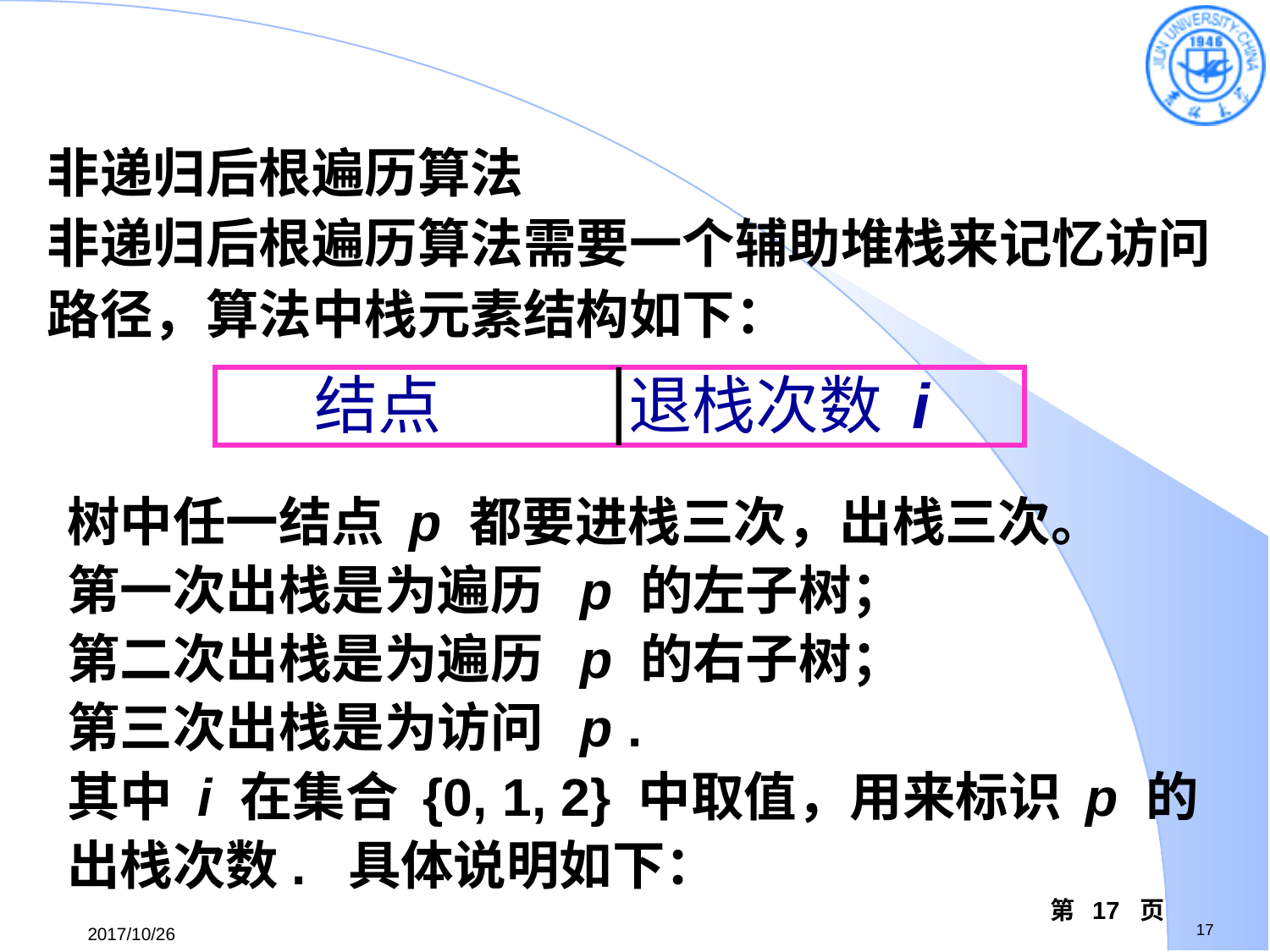

非递归后根遍历算法
非递归后根遍历算法需要一个辅助堆栈来记忆访问路径，算法中栈元素结构如下：
     结点             退栈次数 i

树中任一结点 p 都要进栈三次，出栈三次。
第一次出栈是为遍历  p 的左子树；
第二次出栈是为遍历  p 的右子树；
第三次出栈是为访问  p .
其中 i 在集合 {0, 1, 2} 中取值，用来标识 p 的出栈次数.  具体说明如下：
第  17  页